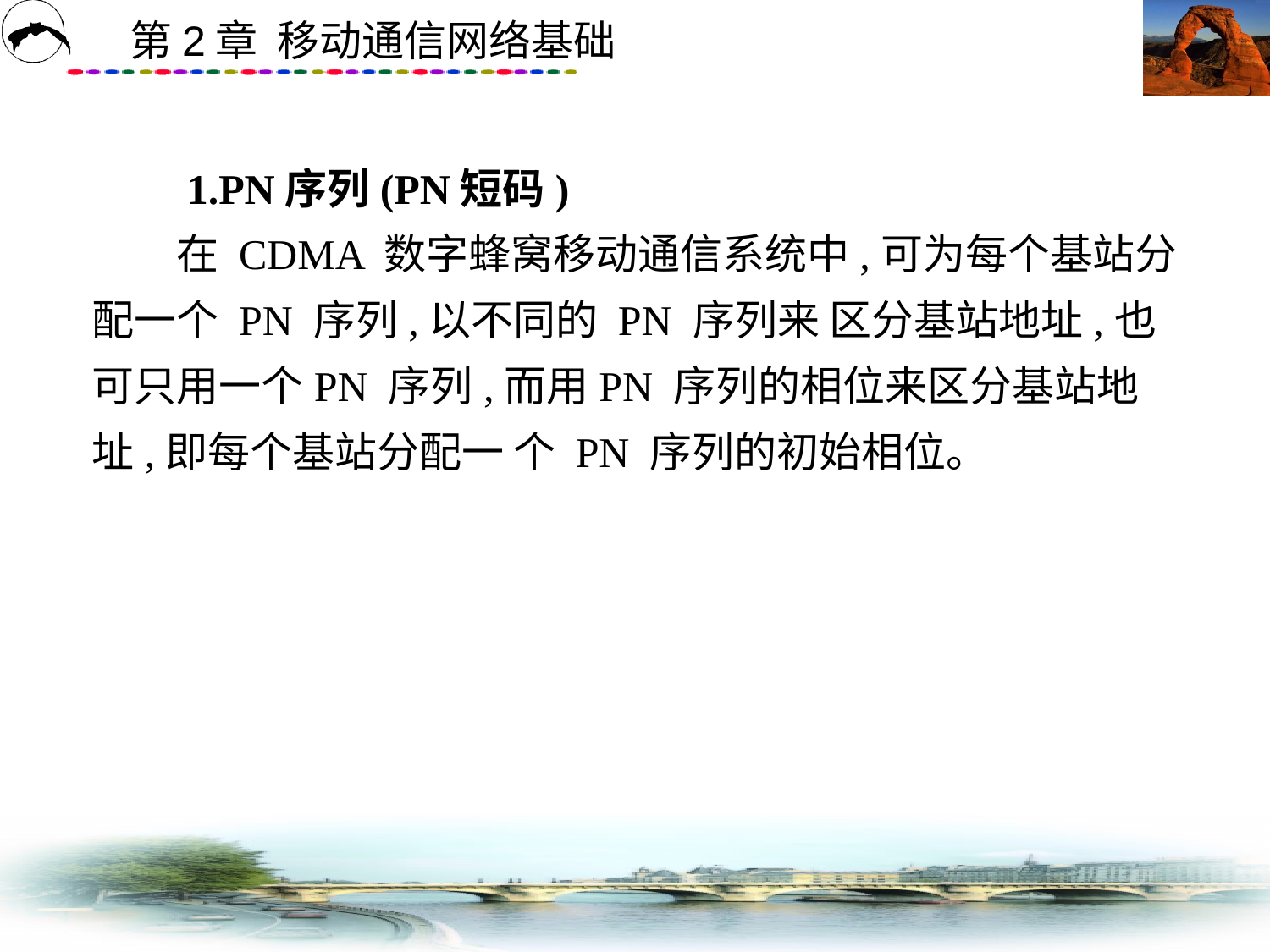

# 1.PN序列(PN短码) 　　在 CDMA 数字蜂窝移动通信系统中,可为每个基站分配一个 PN 序列,以不同的 PN 序列来 区分基站地址,也可只用一个PN 序列,而用PN 序列的相位来区分基站地址,即每个基站分配一 个 PN 序列的初始相位。